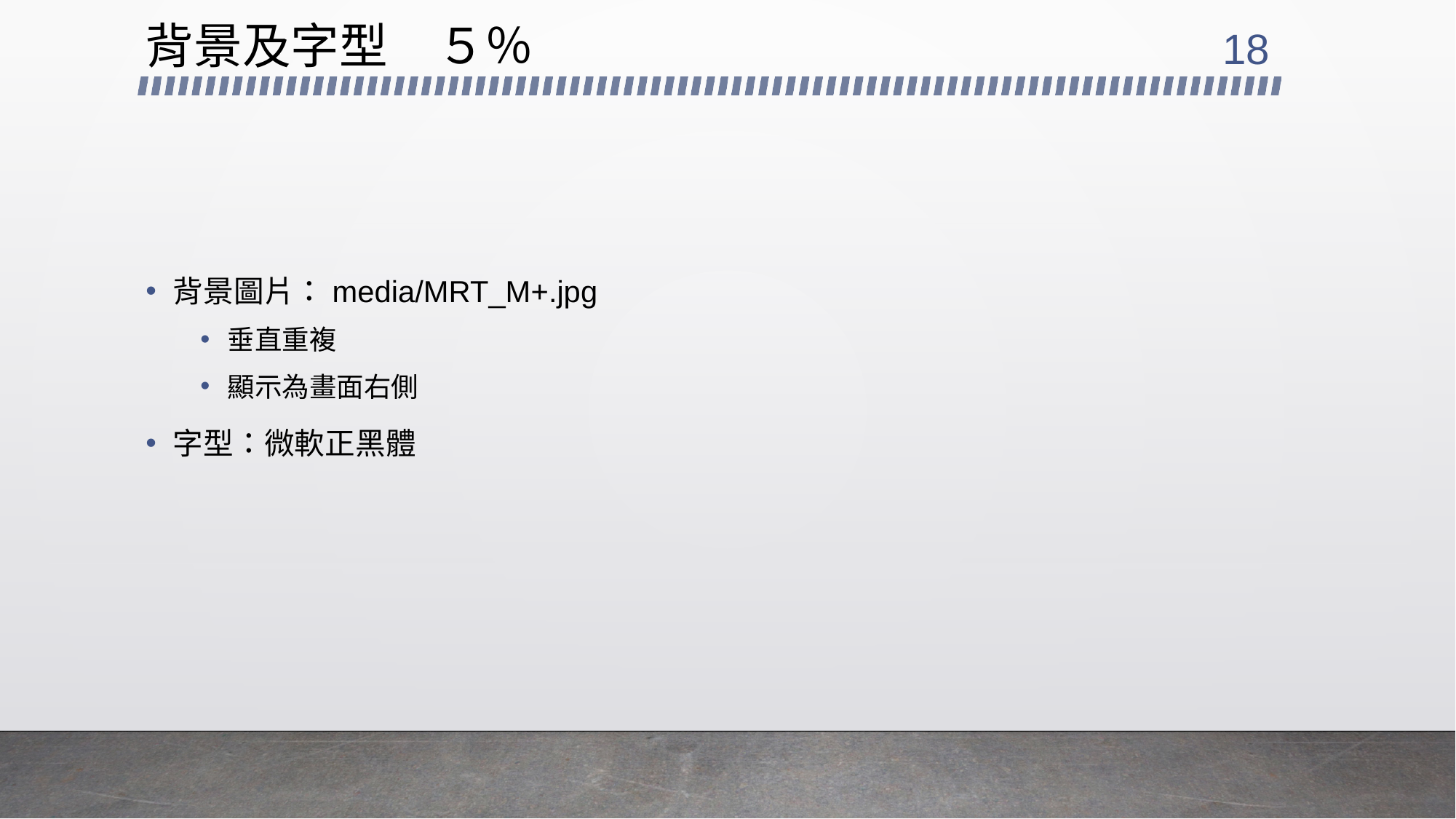

# 背景及字型　５％
18
背景圖片：media/MRT_M+.jpg
垂直重複
顯示為畫面右側
字型：微軟正黑體